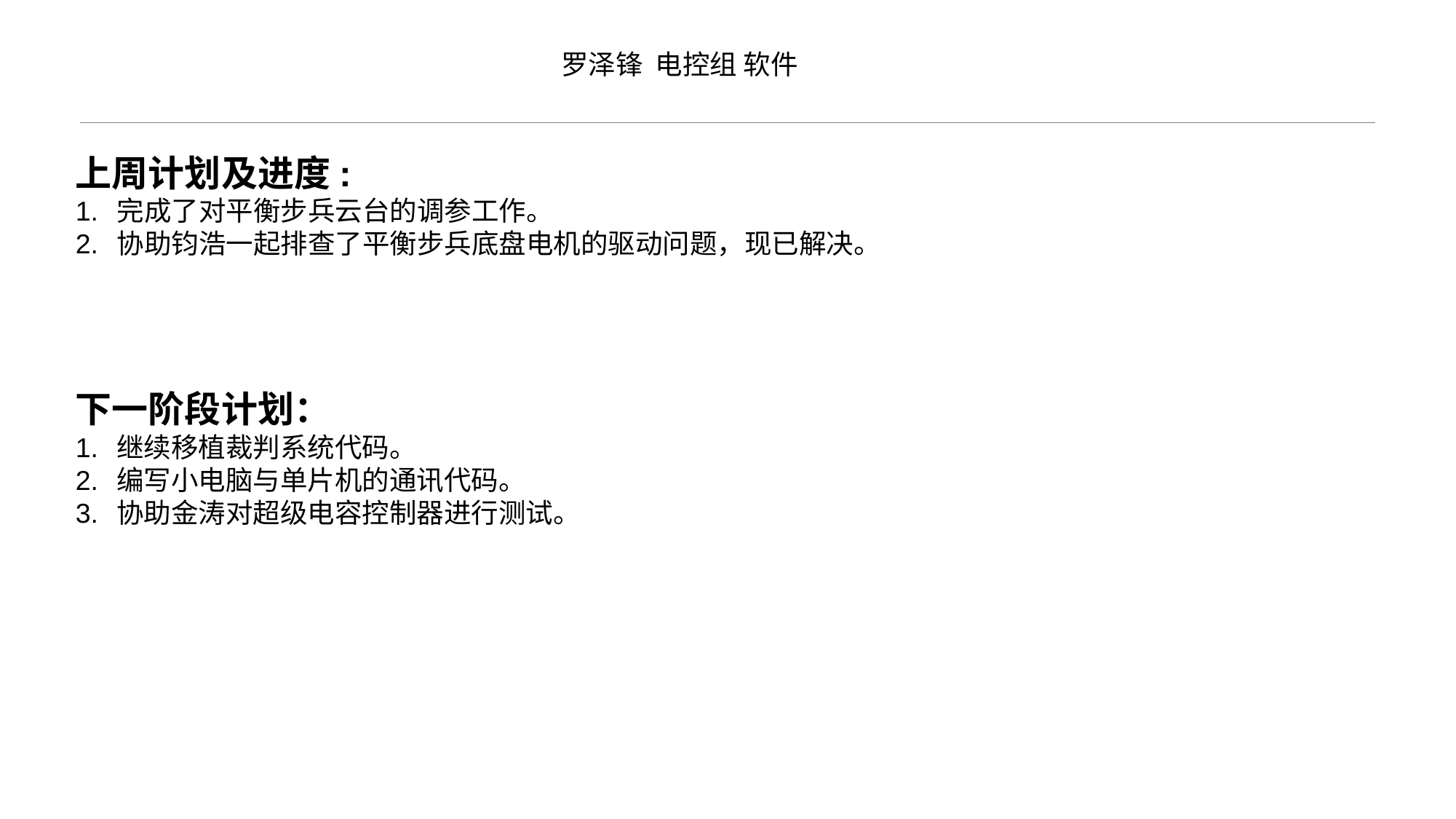

罗泽锋  电控组 软件
上周计划及进度:
完成了对平衡步兵云台的调参工作。
协助钧浩一起排查了平衡步兵底盘电机的驱动问题，现已解决。

下一阶段计划：
继续移植裁判系统代码。
编写小电脑与单片机的通讯代码。
协助金涛对超级电容控制器进行测试。